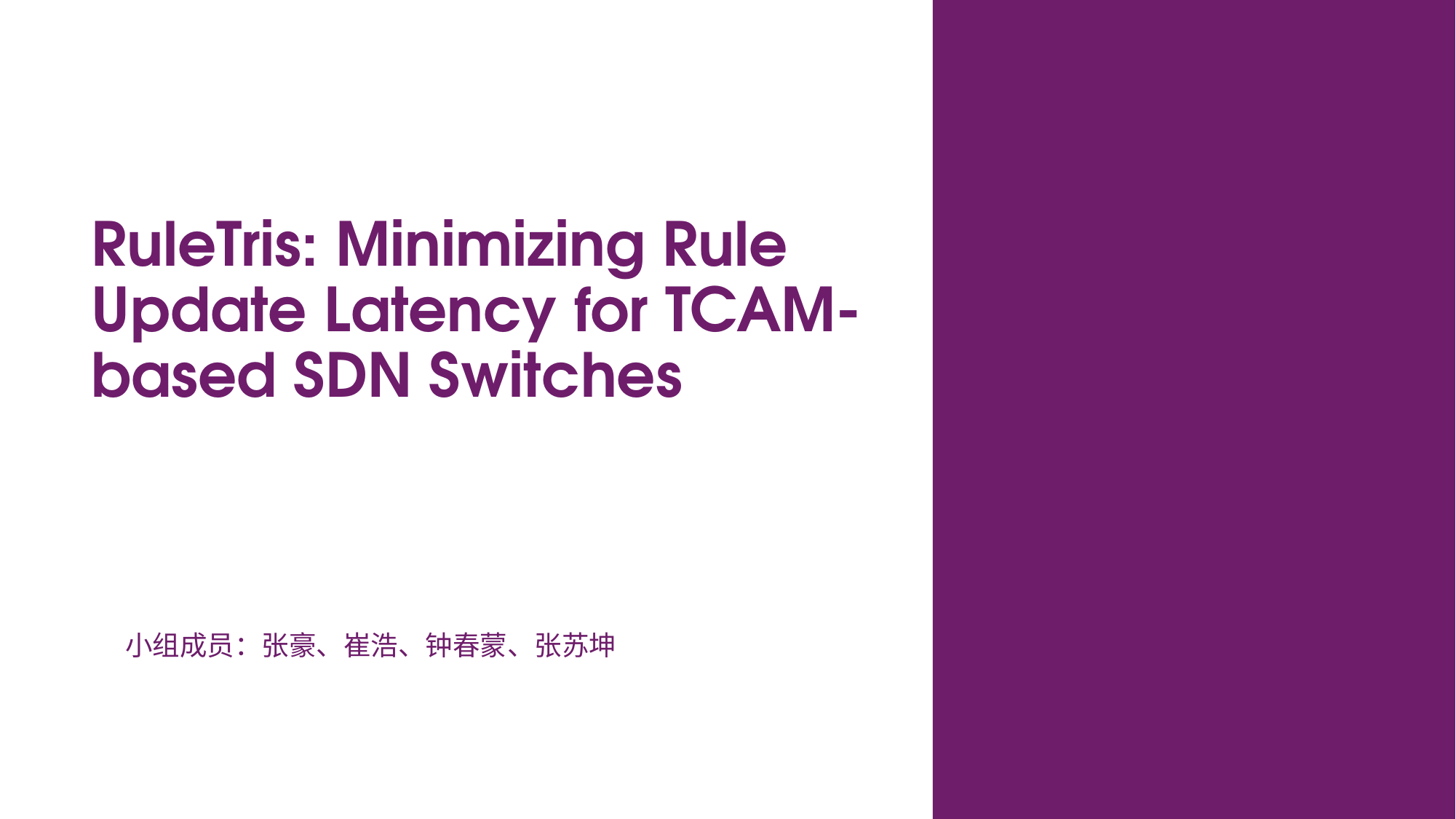

RuleTris: Minimizing Rule Update Latency for TCAM-based SDN Switches
小组成员：张豪、崔浩、钟春蒙、张苏坤